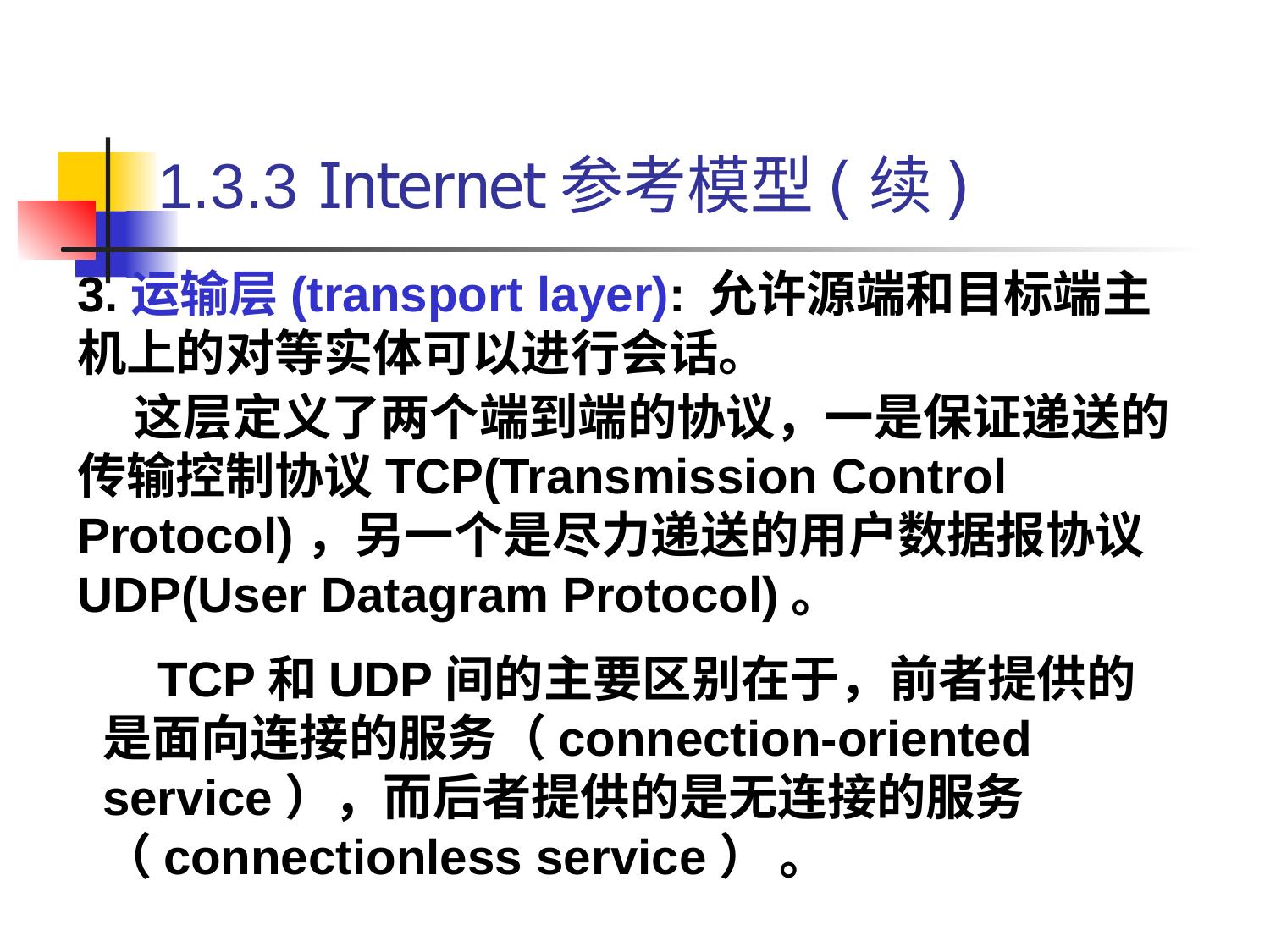

# 1.3.3 Internet参考模型(续)
3.运输层(transport layer): 允许源端和目标端主机上的对等实体可以进行会话。
    这层定义了两个端到端的协议，一是保证递送的传输控制协议TCP(Transmission Control Protocol)，另一个是尽力递送的用户数据报协议UDP(User Datagram Protocol)。
    TCP和UDP间的主要区别在于，前者提供的是面向连接的服务（connection-oriented service），而后者提供的是无连接的服务（connectionless service） 。